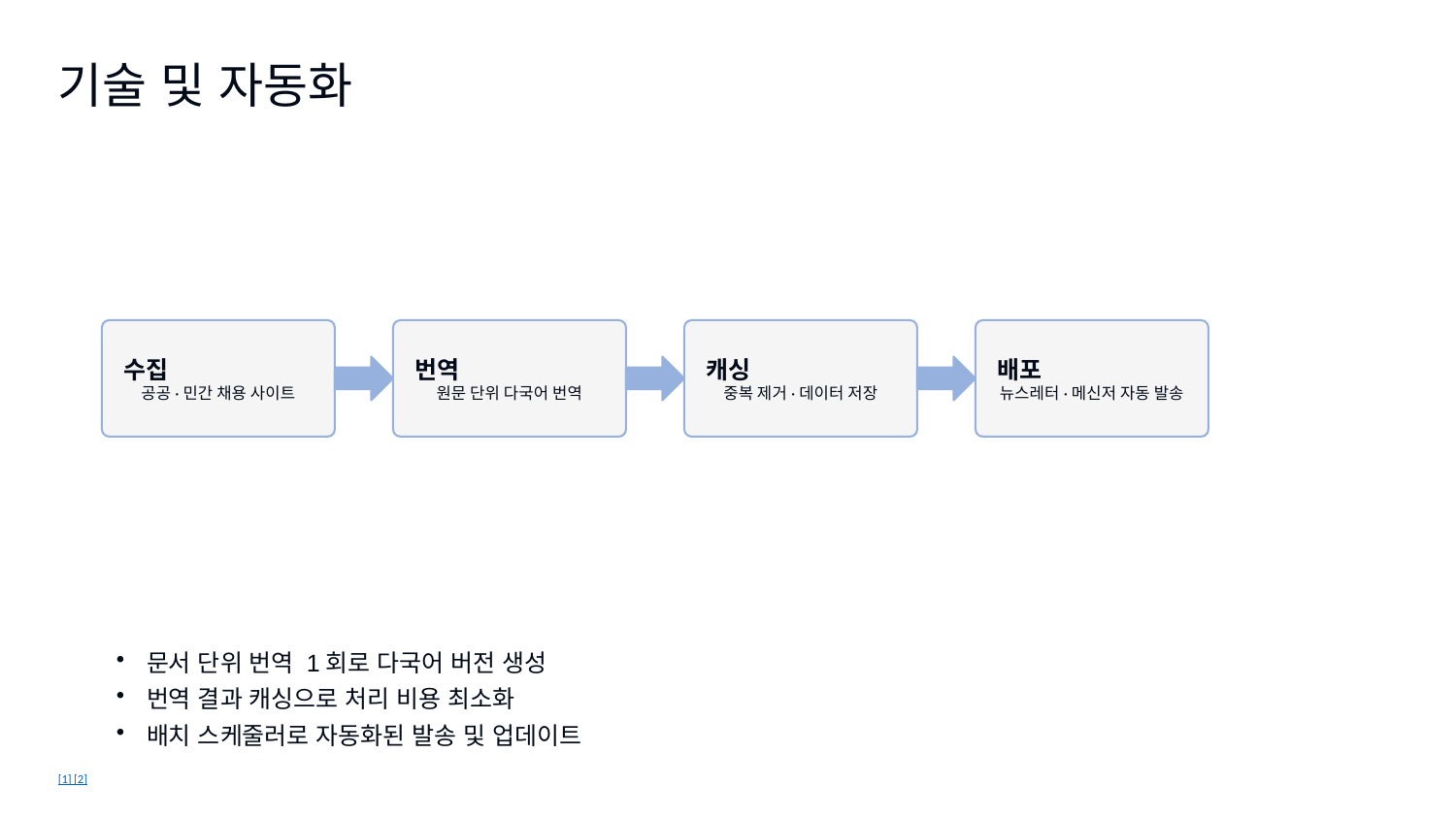

기술 및 자동화

수집
공공·민간 채용 사이트
번역
원문 단위 다국어 번역
캐싱
중복 제거·데이터 저장
배포
뉴스레터·메신저 자동 발송

문서 단위 번역 1회로 다국어 버전 생성
번역 결과 캐싱으로 처리 비용 최소화
배치 스케줄러로 자동화된 발송 및 업데이트
[1] [2]